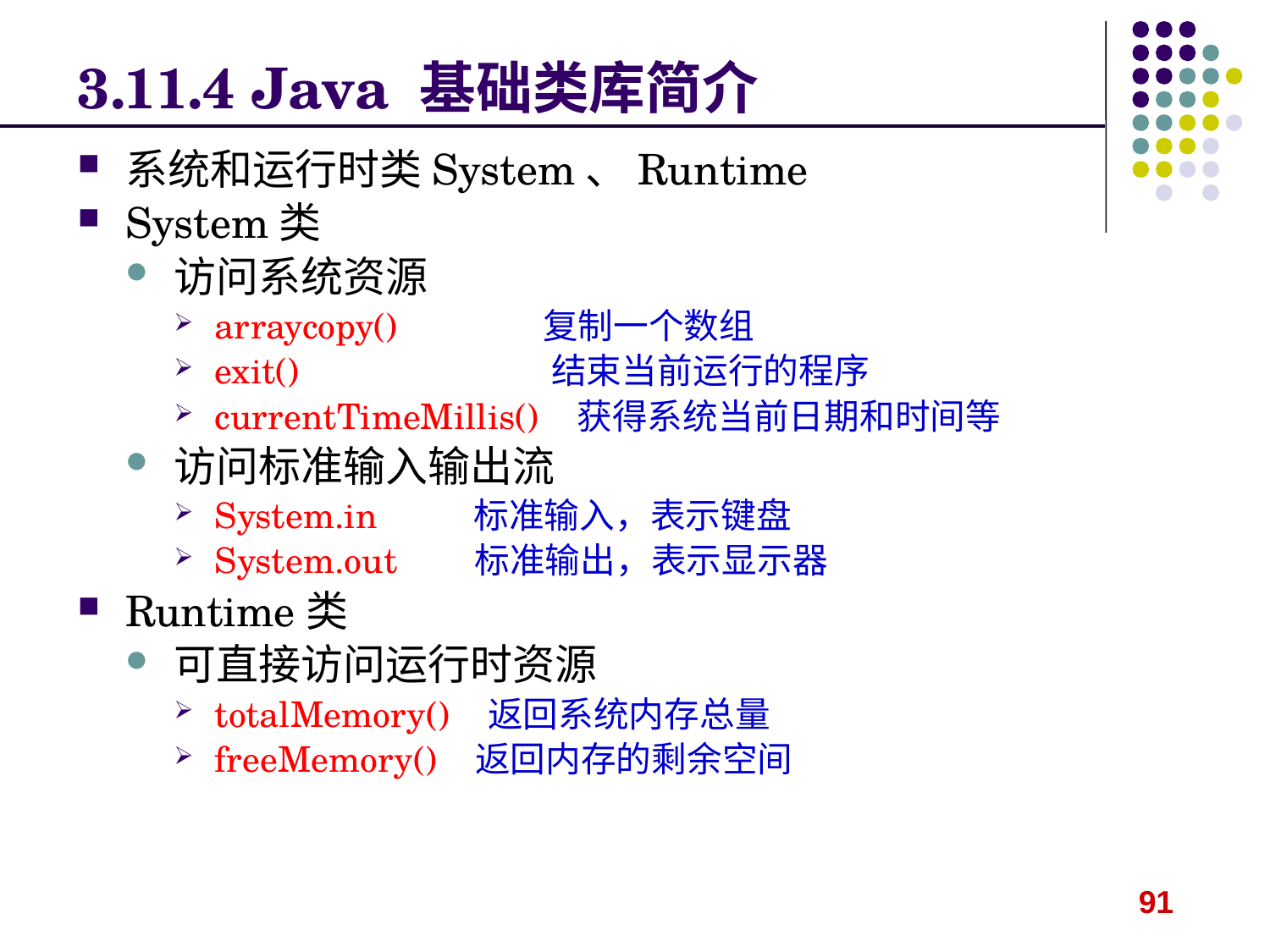

# 3.11.4 Java 基础类库简介
系统和运行时类System、Runtime
System类
访问系统资源
arraycopy()              复制一个数组
exit()                         结束当前运行的程序
currentTimeMillis()   获得系统当前日期和时间等
访问标准输入输出流
System.in         标准输入，表示键盘
System.out       标准输出，表示显示器
Runtime类
可直接访问运行时资源
totalMemory()   返回系统内存总量
freeMemory()   返回内存的剩余空间